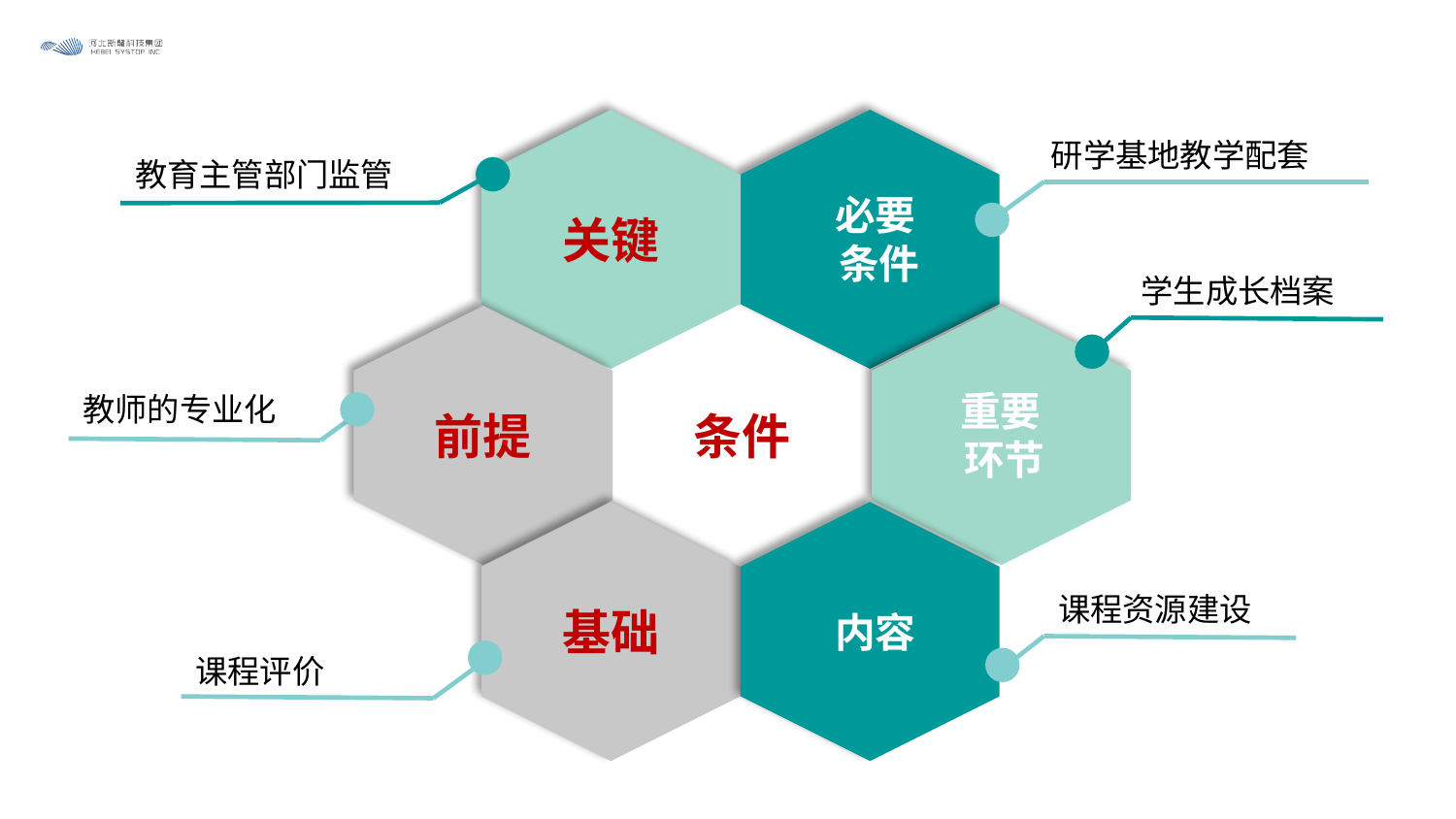

研学基地教学配套
教育主管部门监管

 必要
 条件

关键
学生成长档案

 重要
 环节
教师的专业化

前提
条件

课程资源建设
基础
 内容

课程评价